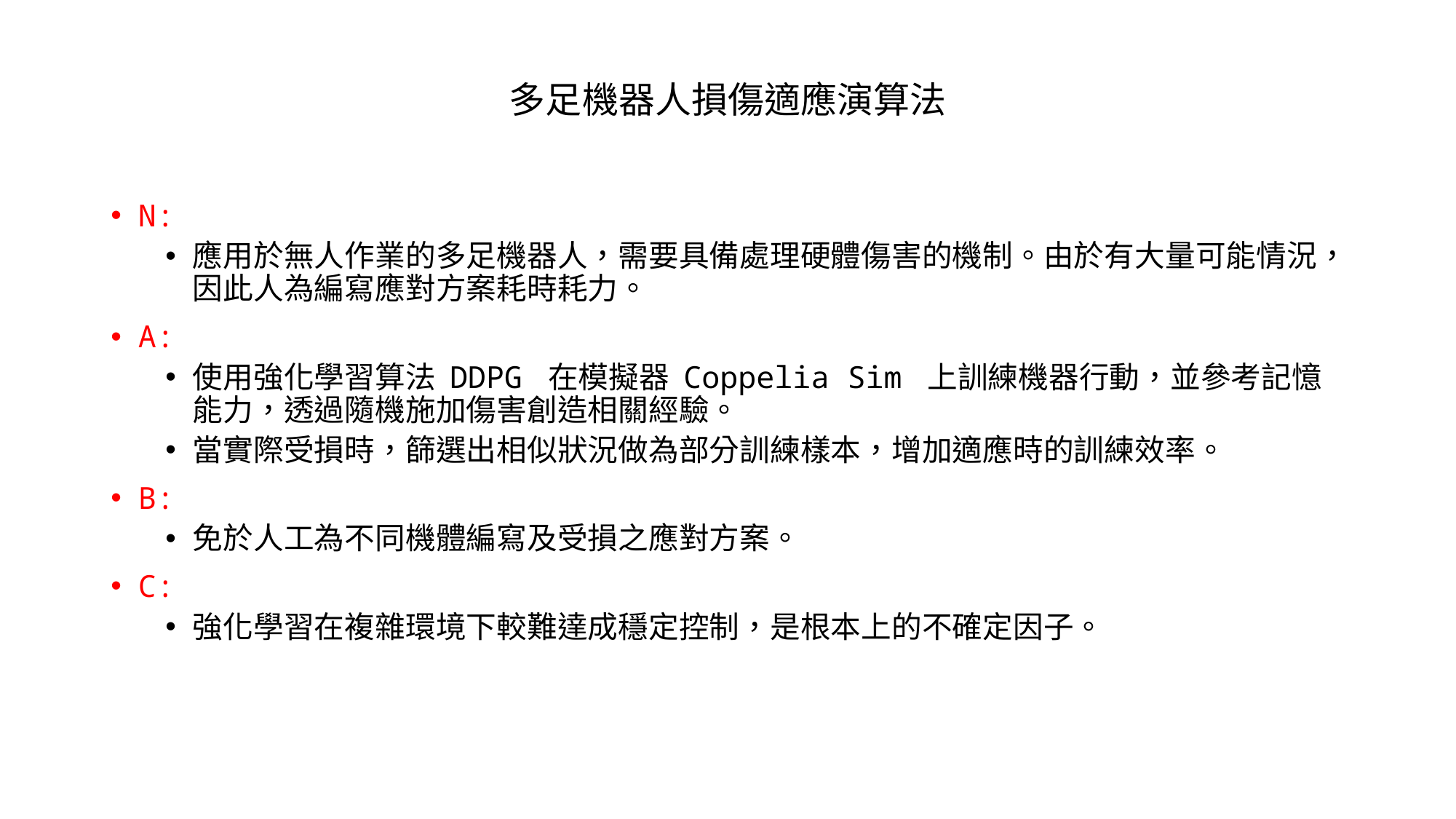

多足機器人損傷適應演算法
N:
應用於無人作業的多足機器人，需要具備處理硬體傷害的機制。由於有大量可能情況，因此人為編寫應對方案耗時耗力。
A:
使用強化學習算法 DDPG 在模擬器 Coppelia Sim 上訓練機器行動，並參考記憶能力，透過隨機施加傷害創造相關經驗。
當實際受損時，篩選出相似狀況做為部分訓練樣本，增加適應時的訓練效率。
B:
免於人工為不同機體編寫及受損之應對方案。
C:
強化學習在複雜環境下較難達成穩定控制，是根本上的不確定因子。